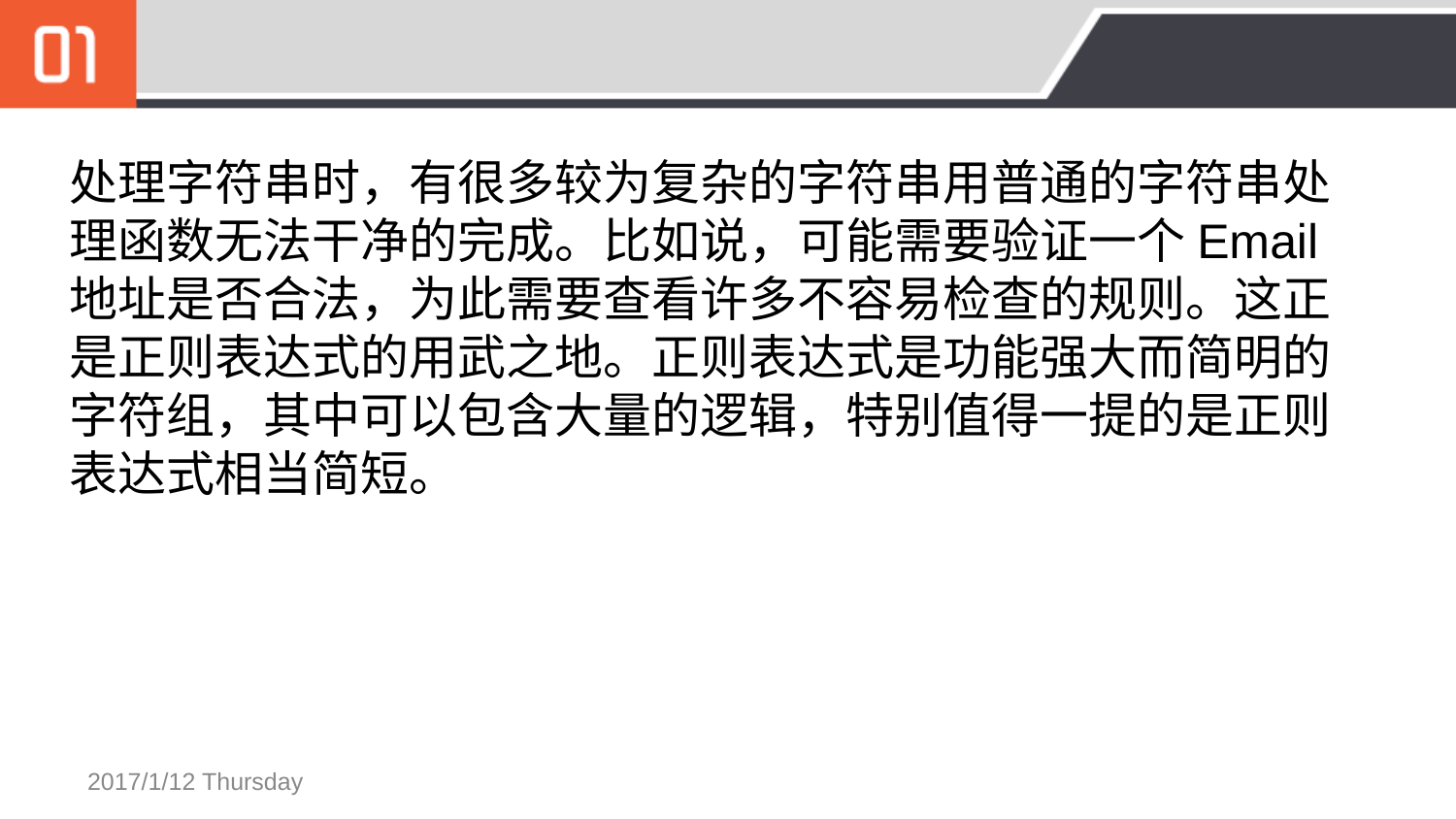

#
	处理字符串时，有很多较为复杂的字符串用普通的字符串处理函数无法干净的完成。比如说，可能需要验证一个Email地址是否合法，为此需要查看许多不容易检查的规则。这正是正则表达式的用武之地。正则表达式是功能强大而简明的字符组，其中可以包含大量的逻辑，特别值得一提的是正则表达式相当简短。

2017/1/12 Thursday